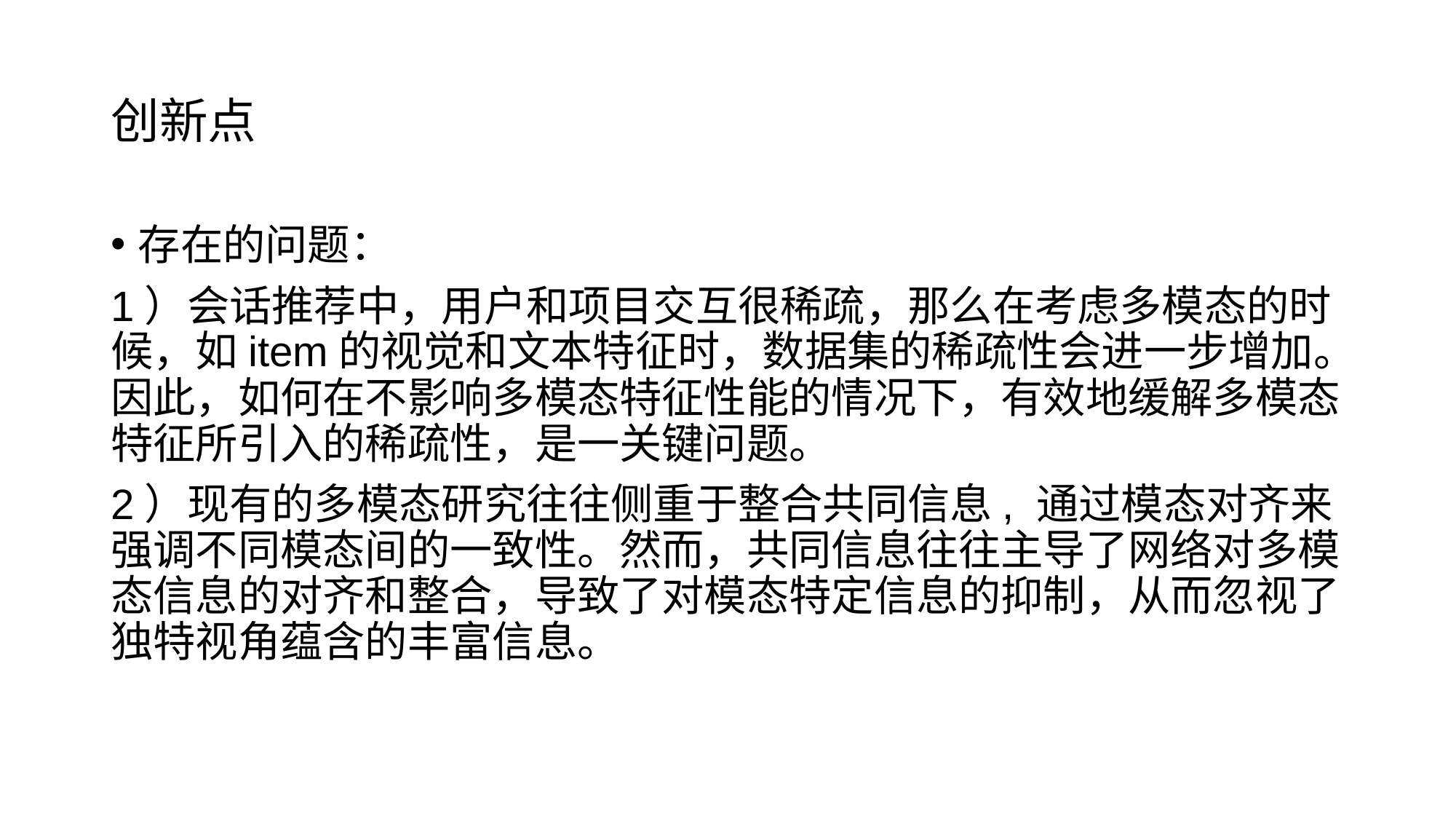

# 创新点
存在的问题：
1）会话推荐中，用户和项目交互很稀疏，那么在考虑多模态的时候，如item的视觉和文本特征时，数据集的稀疏性会进一步增加。因此，如何在不影响多模态特征性能的情况下，有效地缓解多模态特征所引入的稀疏性，是一关键问题。
2）现有的多模态研究往往侧重于整合共同信息, 通过模态对齐来强调不同模态间的一致性。然而，共同信息往往主导了网络对多模态信息的对齐和整合，导致了对模态特定信息的抑制，从而忽视了独特视角蕴含的丰富信息。